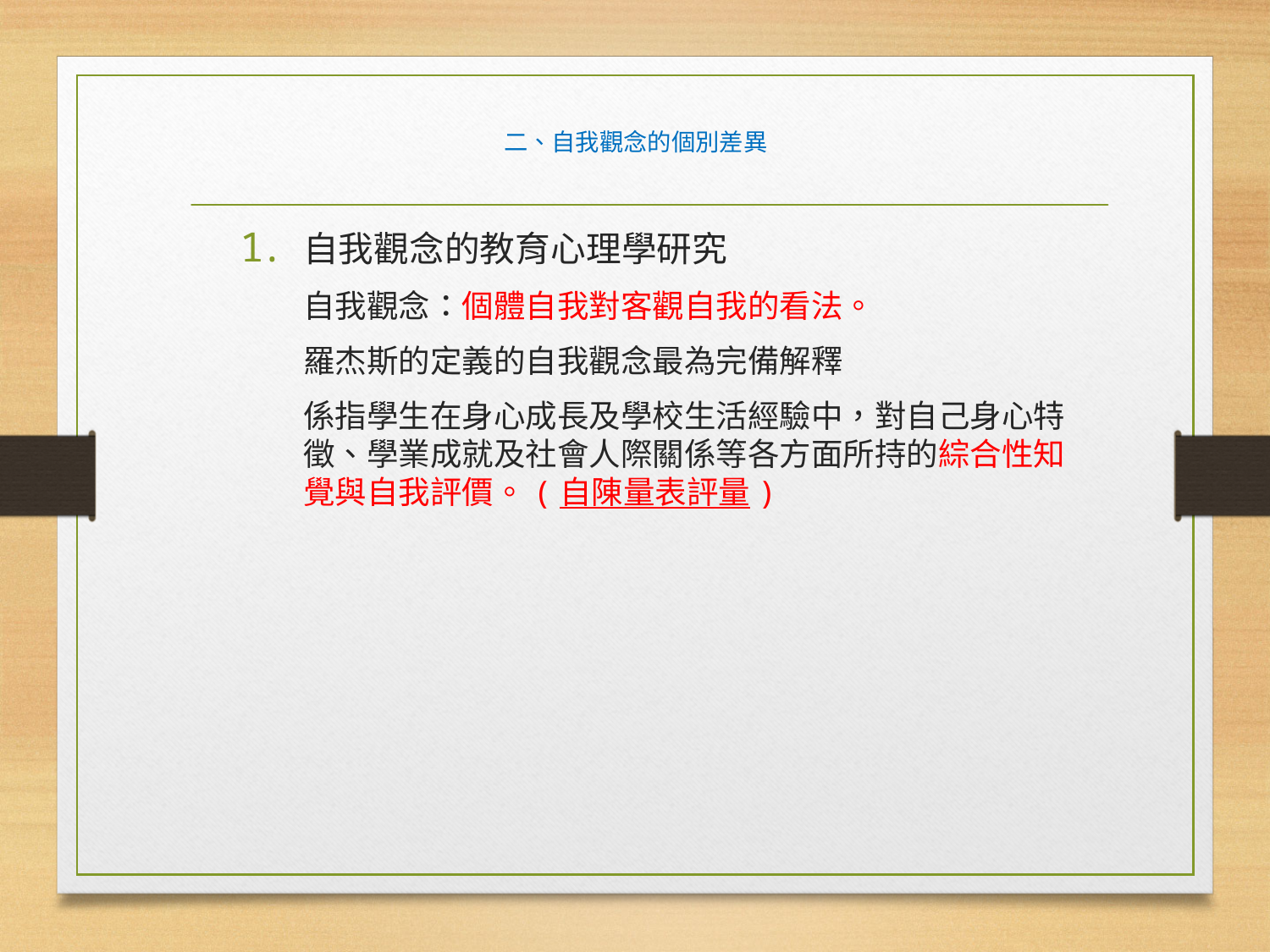

# 二、自我觀念的個別差異
自我觀念的教育心理學研究
自我觀念：個體自我對客觀自我的看法。
羅杰斯的定義的自我觀念最為完備解釋
係指學生在身心成長及學校生活經驗中，對自己身心特徵、學業成就及社會人際關係等各方面所持的綜合性知覺與自我評價。(自陳量表評量)